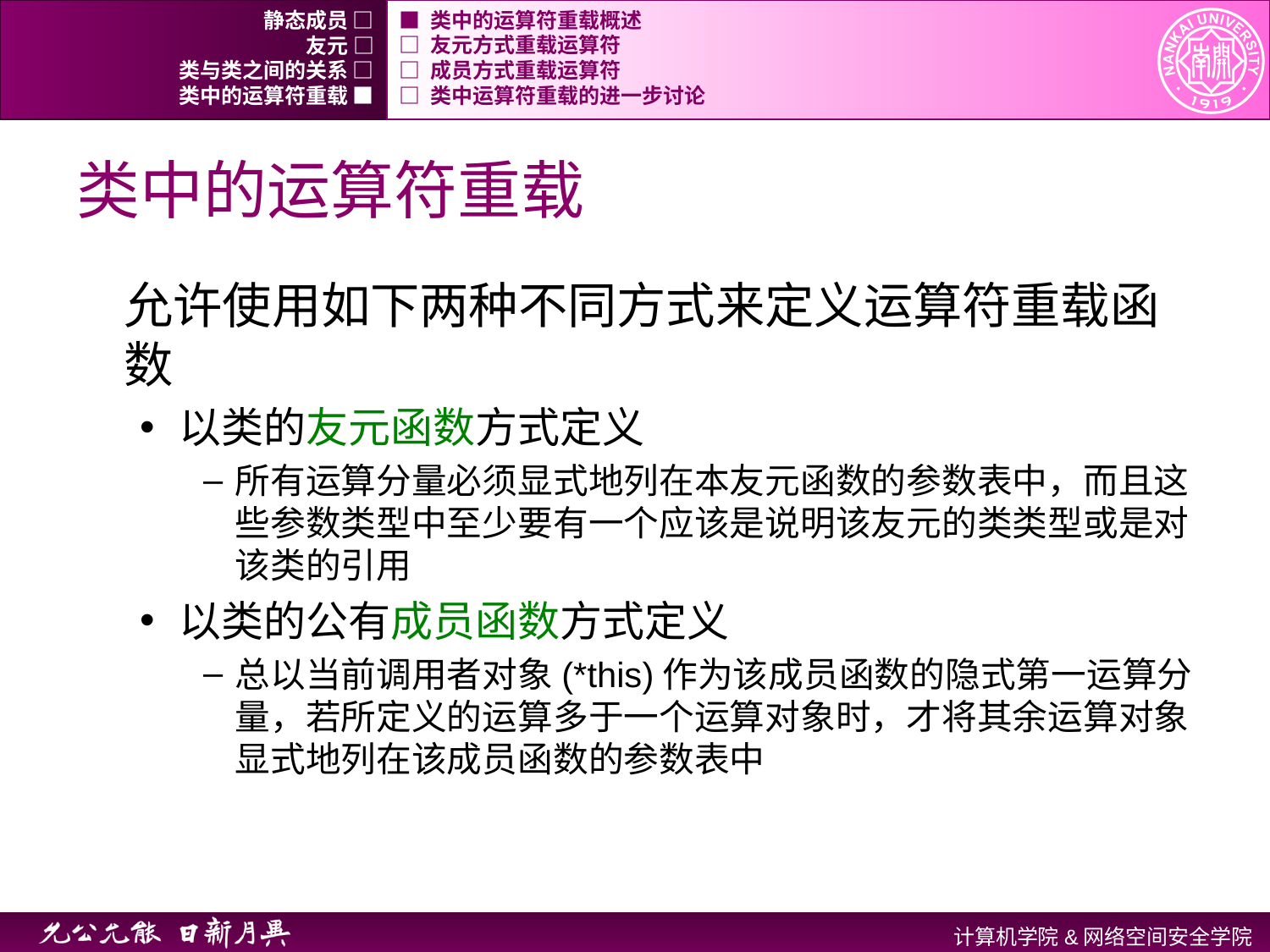

静态成员 □
■ 类中的运算符重载概述
友元 □
□ 友元方式重载运算符
类与类之间的关系 □
□ 成员方式重载运算符
类中的运算符重载 ■

□ 类中运算符重载的进一步讨论
# 类中的运算符重载
允许使用如下两种不同方式来定义运算符重载函数
以类的友元函数方式定义
所有运算分量必须显式地列在本友元函数的参数表中，而且这些参数类型中至少要有一个应该是说明该友元的类类型或是对该类的引用
以类的公有成员函数方式定义
总以当前调用者对象(*this)作为该成员函数的隐式第一运算分量，若所定义的运算多于一个运算对象时，才将其余运算对象显式地列在该成员函数的参数表中